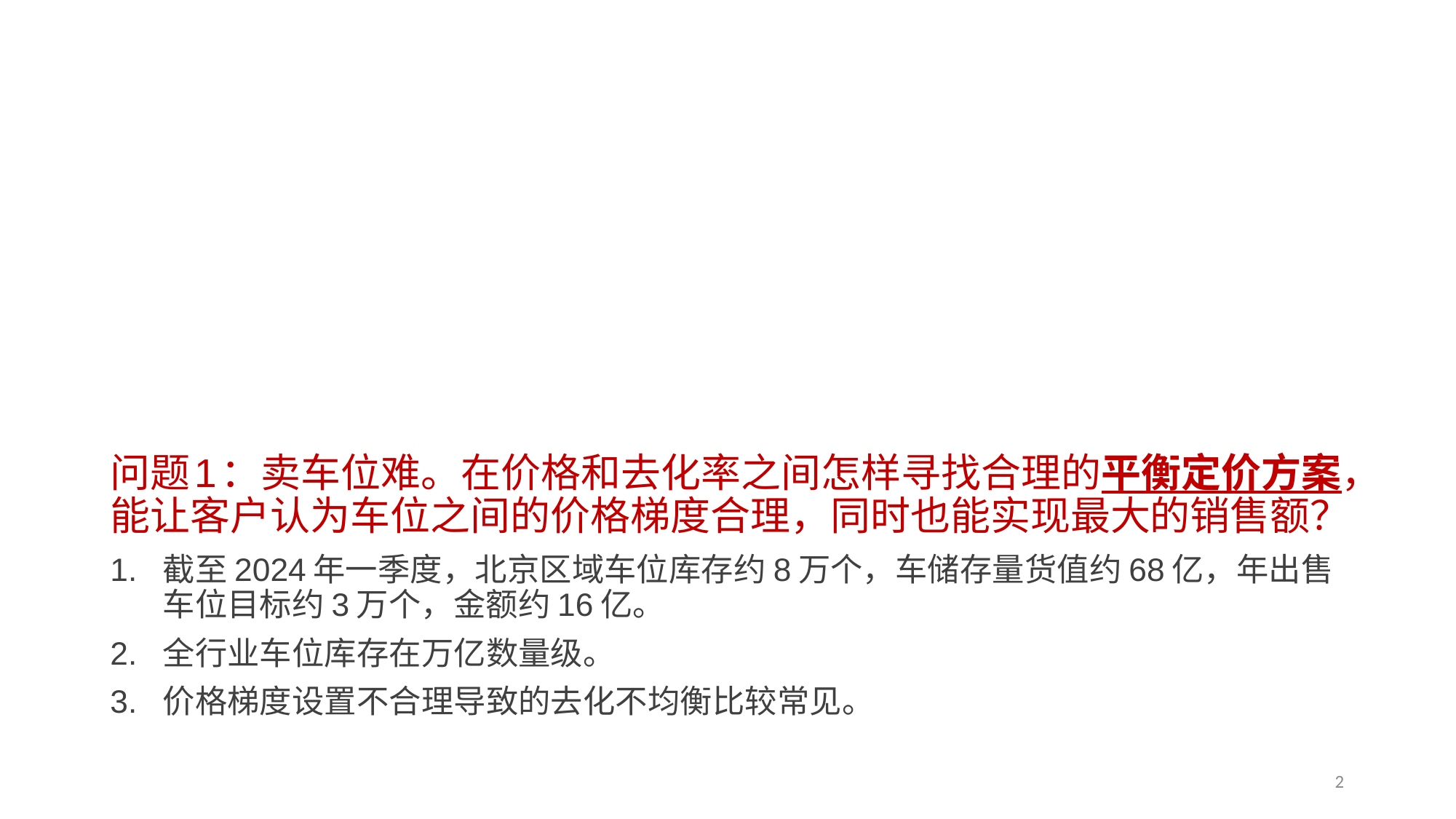

# 问题1：卖车位难。在价格和去化率之间怎样寻找合理的平衡定价方案，能让客户认为车位之间的价格梯度合理，同时也能实现最大的销售额？
截至2024年一季度，北京区域车位库存约8万个，车储存量货值约68亿，年出售车位目标约3万个，金额约16亿。
全行业车位库存在万亿数量级。
价格梯度设置不合理导致的去化不均衡比较常见。